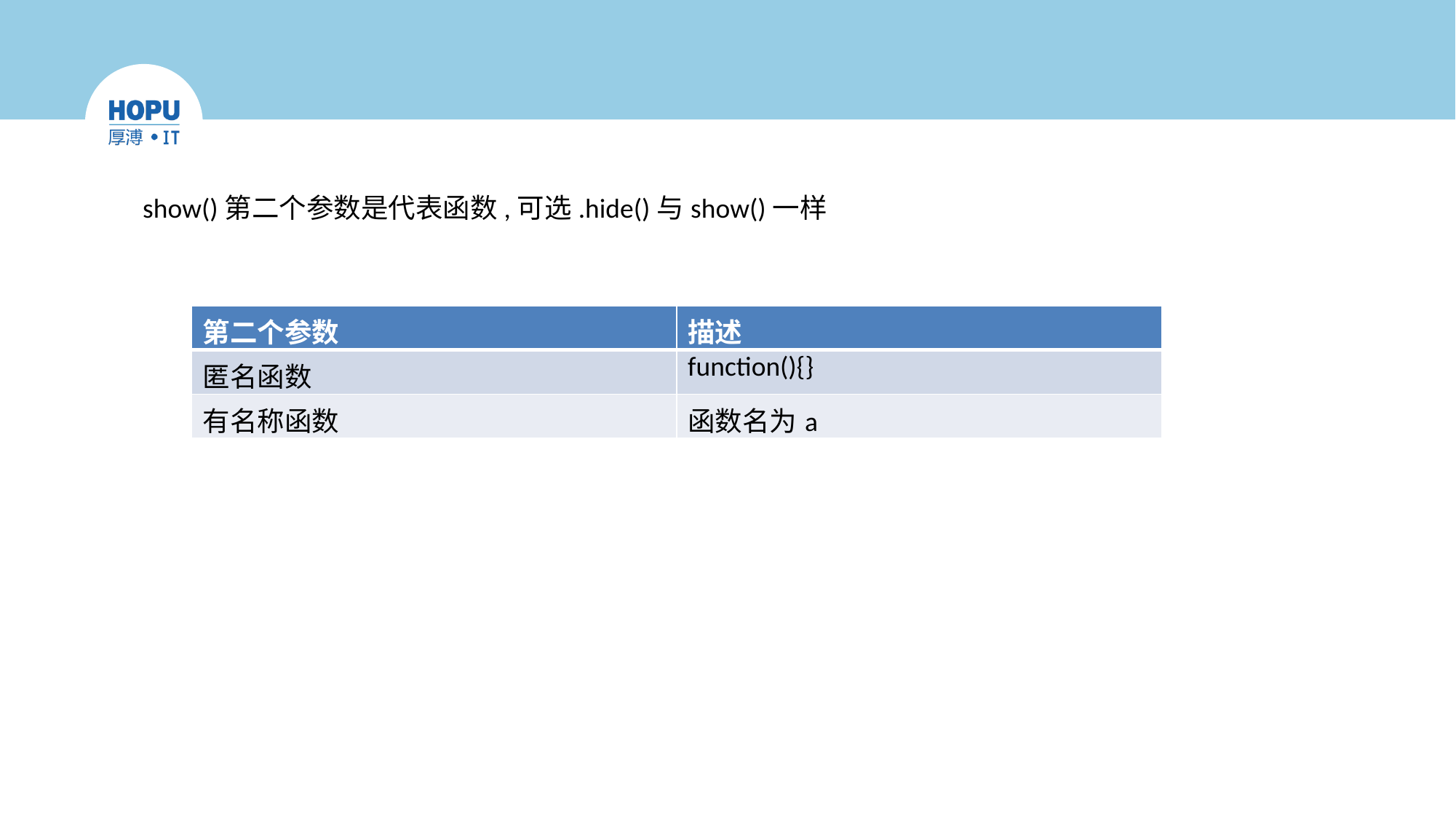

#
show()第二个参数是代表函数,可选.hide()与show()一样

| 第二个参数 | 描述 |
| --- | --- |
| 匿名函数 | function(){} |
| 有名称函数 | 函数名为a |